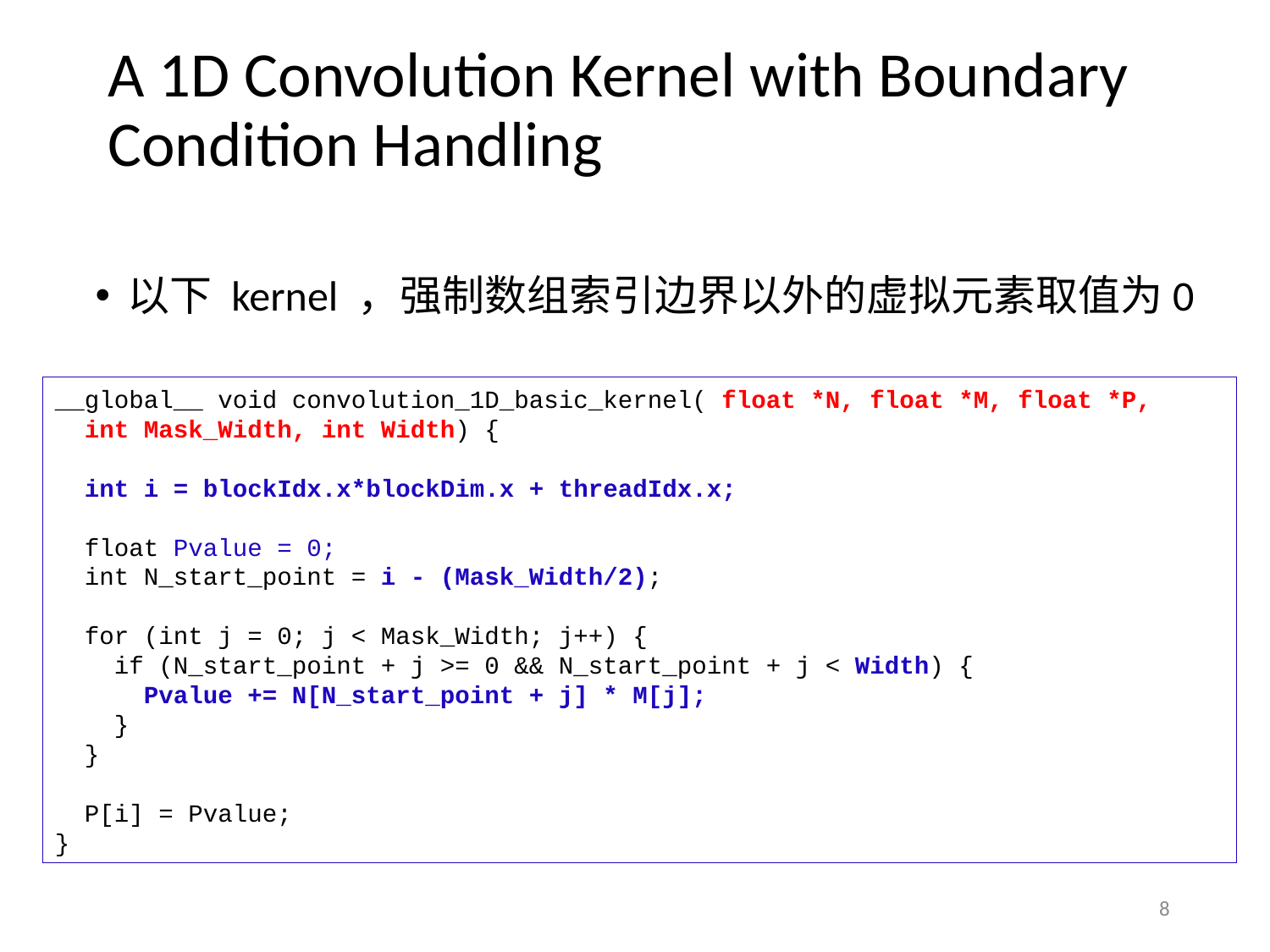

# A 1D Convolution Kernel with Boundary Condition Handling
以下 kernel ，强制数组索引边界以外的虚拟元素取值为0
__global__ void convolution_1D_basic_kernel( float *N, float *M, float *P,
  int Mask_Width, int Width) {

  int i = blockIdx.x*blockDim.x + threadIdx.x;

  float Pvalue = 0;
  int N_start_point = i - (Mask_Width/2);

  for (int j = 0; j < Mask_Width; j++) {
    if (N_start_point + j >= 0 && N_start_point + j < Width) {
      Pvalue += N[N_start_point + j] * M[j];
    }
  }

  P[i] = Pvalue;
}
8